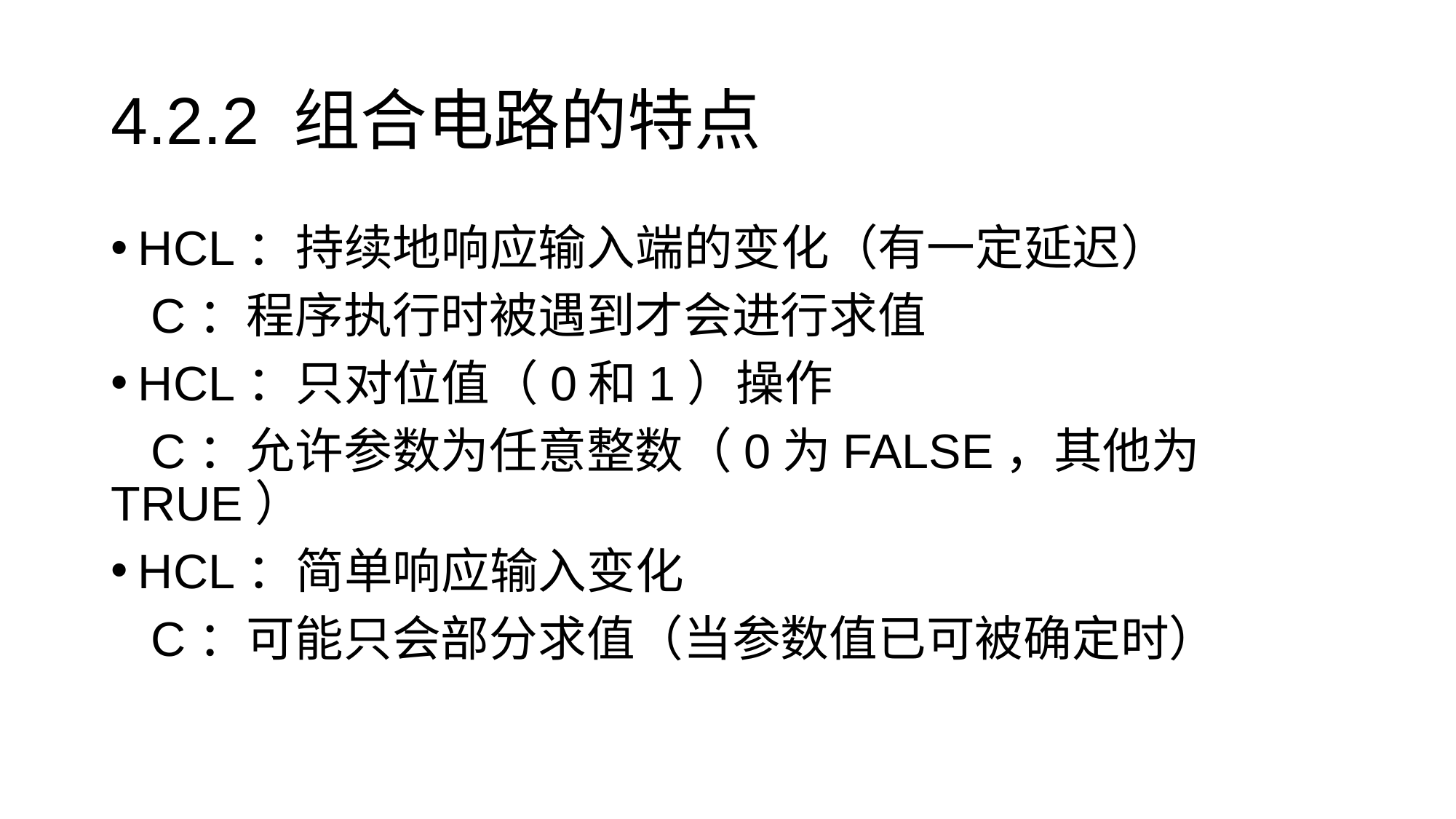

# 4.2.2 组合电路的特点
HCL：持续地响应输入端的变化（有一定延迟）
   C：程序执行时被遇到才会进行求值
HCL：只对位值（0和1）操作
   C：允许参数为任意整数（0为FALSE，其他为TRUE）
HCL：简单响应输入变化
   C：可能只会部分求值（当参数值已可被确定时）